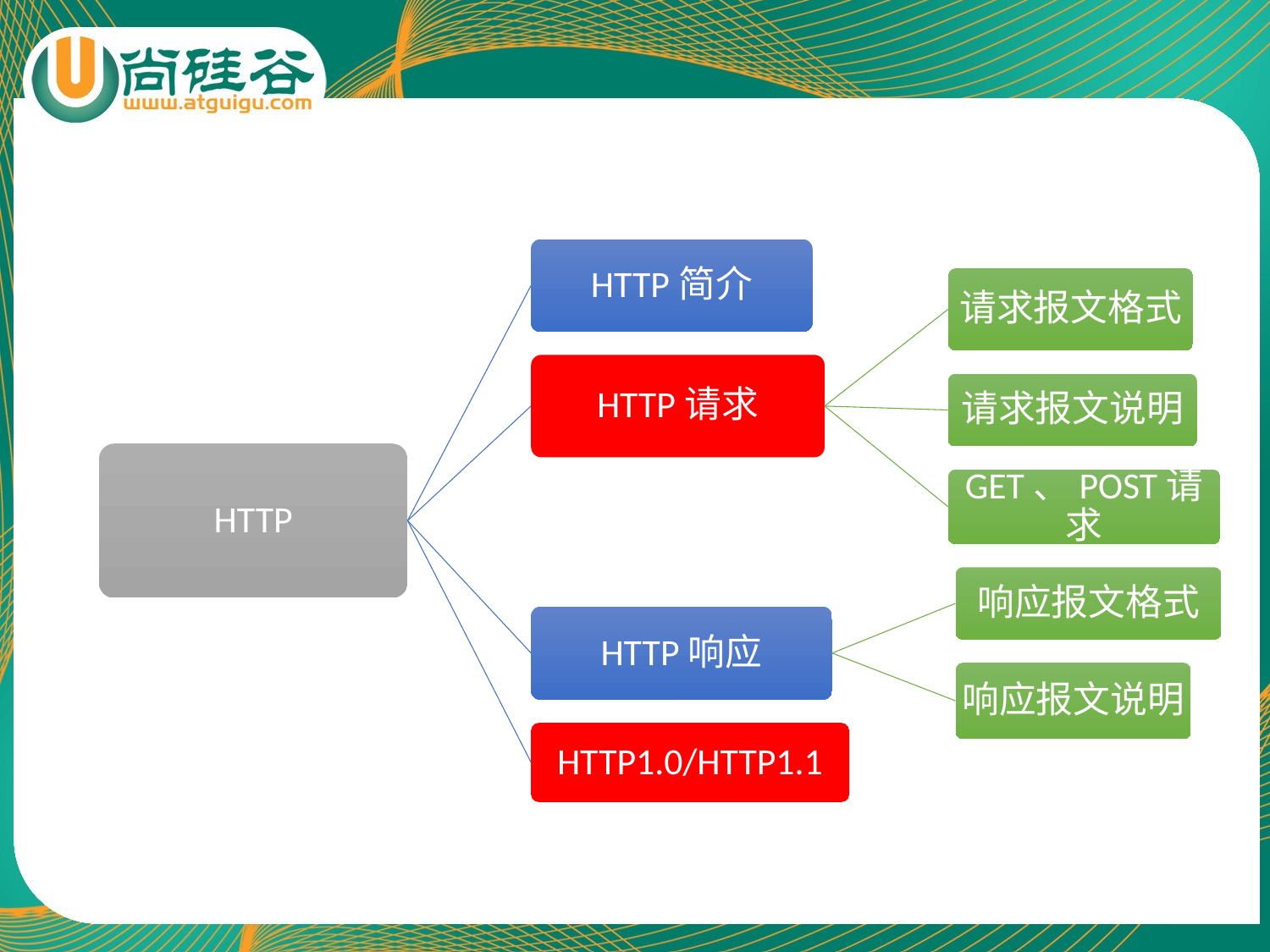

HTTP

HTTP简介

HTTP请求

请求报文格式

请求报文说明

GET、POST请求

HTTP响应

响应报文格式

响应报文说明

HTTP1.0/HTTP1.1